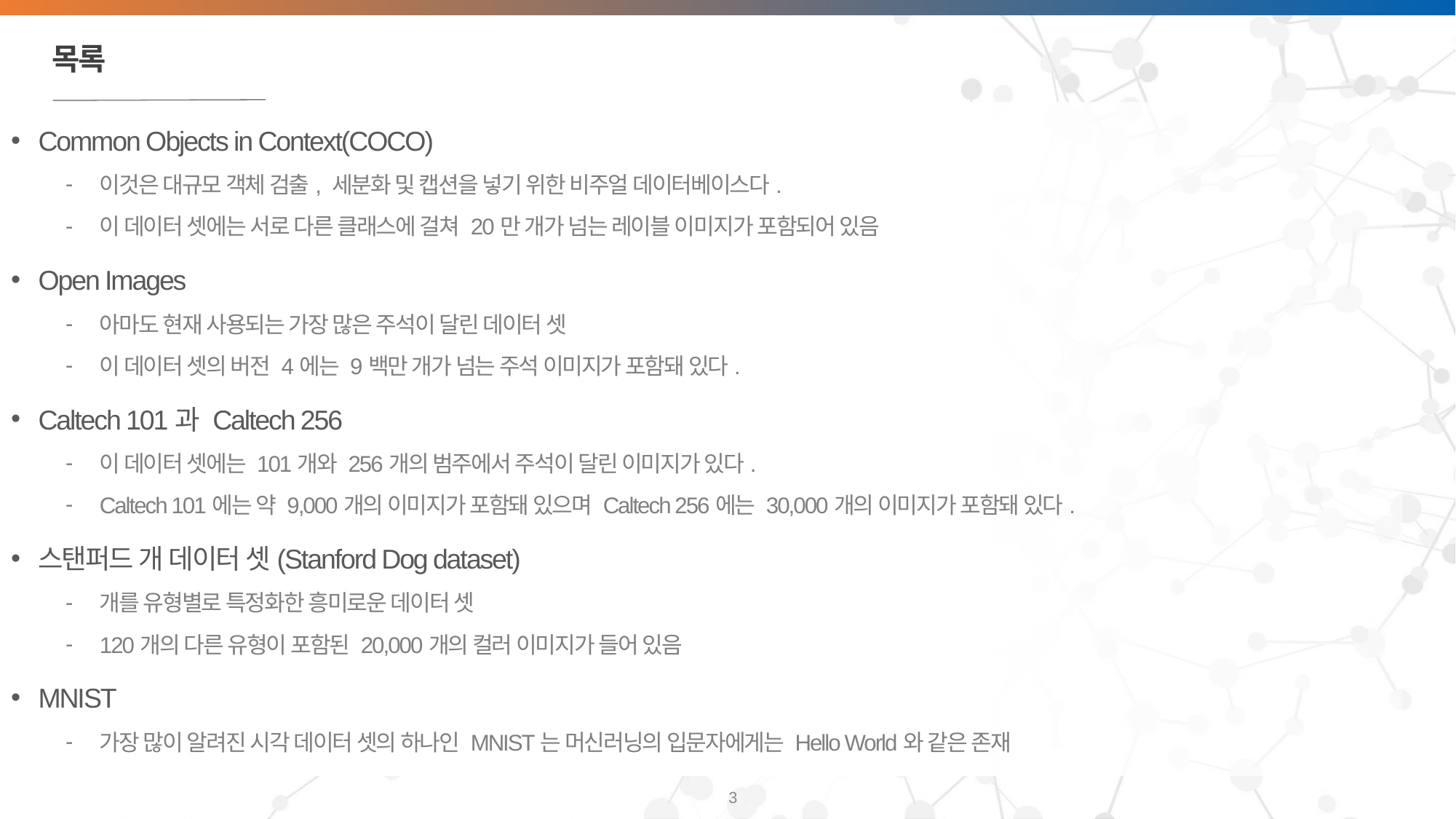

# 목록

Common Objects in Context(COCO)
이것은 대규모 객체 검출, 세분화 및 캡션을 넣기 위한 비주얼 데이터베이스다.
이 데이터 셋에는 서로 다른 클래스에 걸쳐 20만 개가 넘는 레이블 이미지가 포함되어 있음
Open Images
아마도 현재 사용되는 가장 많은 주석이 달린 데이터 셋
이 데이터 셋의 버전 4에는 9백만 개가 넘는 주석 이미지가 포함돼 있다.
Caltech 101과 Caltech 256
이 데이터 셋에는 101개와 256개의 범주에서 주석이 달린 이미지가 있다.
Caltech 101에는 약 9,000개의 이미지가 포함돼 있으며 Caltech 256에는 30,000개의 이미지가 포함돼 있다.
스탠퍼드 개 데이터 셋(Stanford Dog dataset)
개를 유형별로 특정화한 흥미로운 데이터 셋
120개의 다른 유형이 포함된 20,000개의 컬러 이미지가 들어 있음
MNIST
가장 많이 알려진 시각 데이터 셋의 하나인 MNIST는 머신러닝의 입문자에게는 Hello World와 같은 존재
3